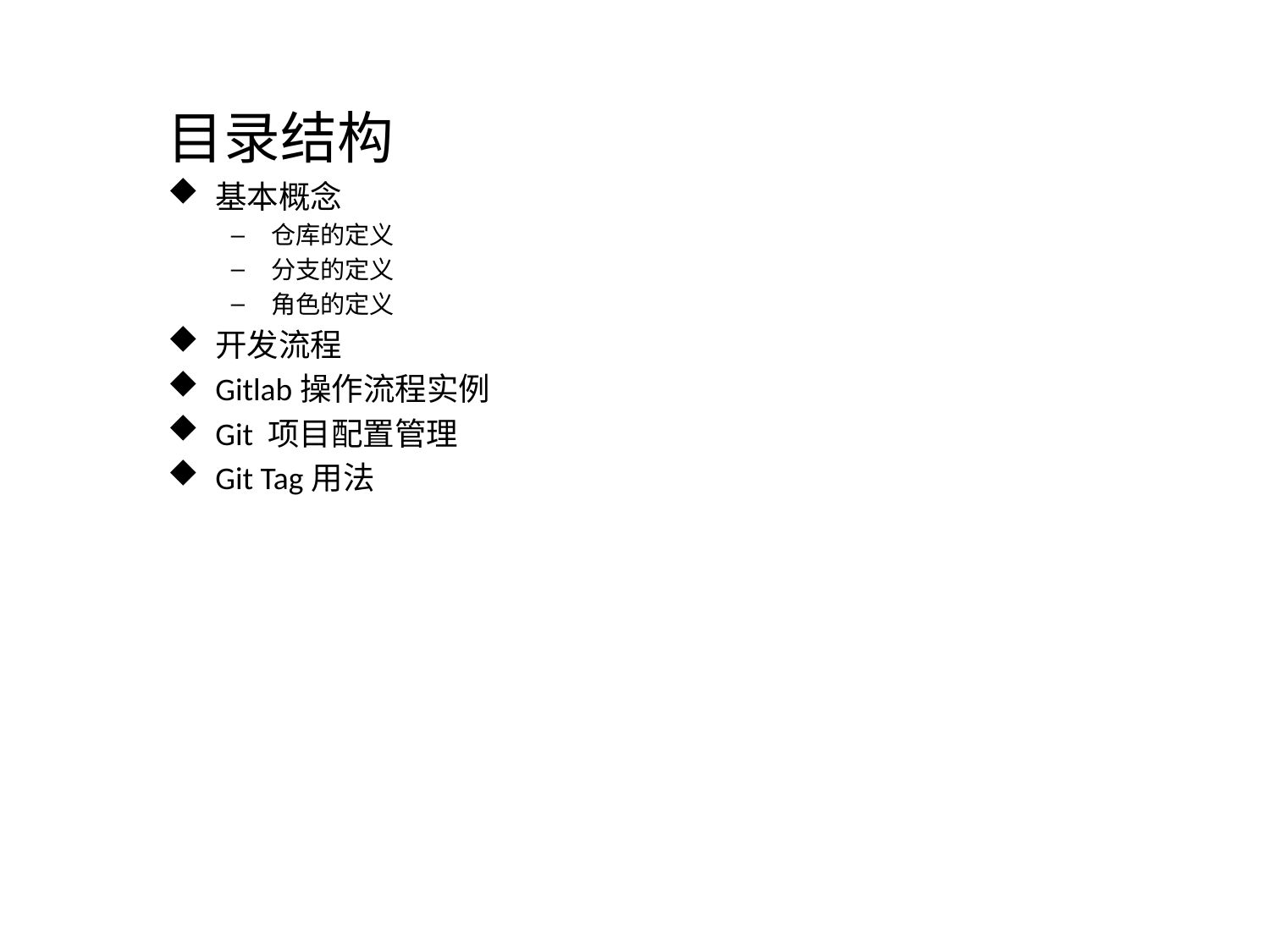

目录结构
基本概念
仓库的定义
分支的定义
角色的定义
开发流程
Gitlab操作流程实例
Git 项目配置管理
Git Tag用法